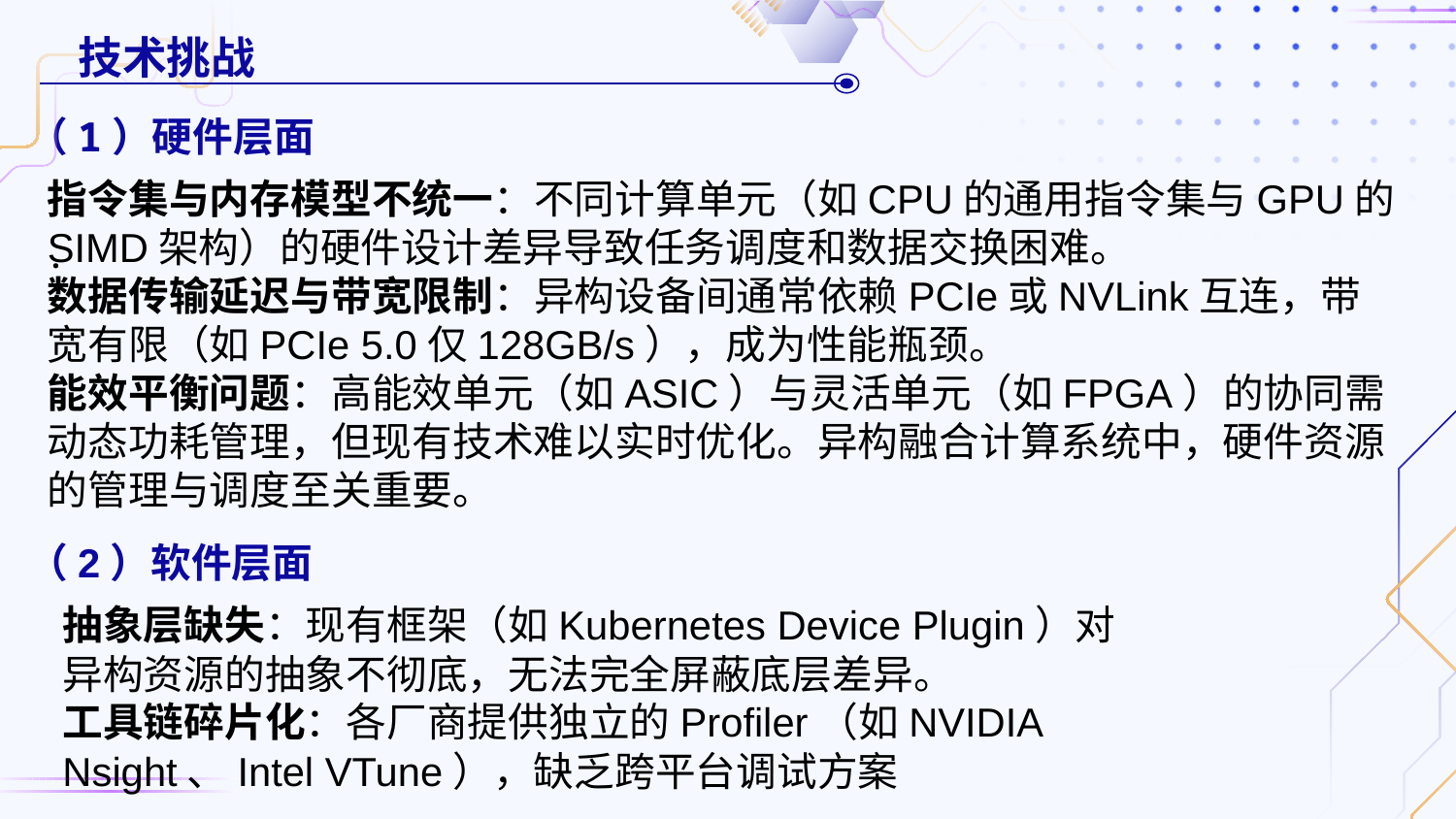

技术挑战

# （1）硬件层面
指令集与内存模型不统一：不同计算单元（如CPU的通用指令集与GPU的SIMD架构）的硬件设计差异导致任务调度和数据交换困难。
数据传输延迟与带宽限制：异构设备间通常依赖PCIe或NVLink互连，带宽有限（如PCIe 5.0仅128GB/s），成为性能瓶颈。
能效平衡问题：高能效单元（如ASIC）与灵活单元（如FPGA）的协同需动态功耗管理，但现有技术难以实时优化。异构融合计算系统中，硬件资源的管理与调度至关重要。
·
（2）软件层面
抽象层缺失：现有框架（如Kubernetes Device Plugin）对异构资源的抽象不彻底，无法完全屏蔽底层差异。
工具链碎片化：各厂商提供独立的Profiler（如NVIDIA Nsight、Intel VTune），缺乏跨平台调试方案